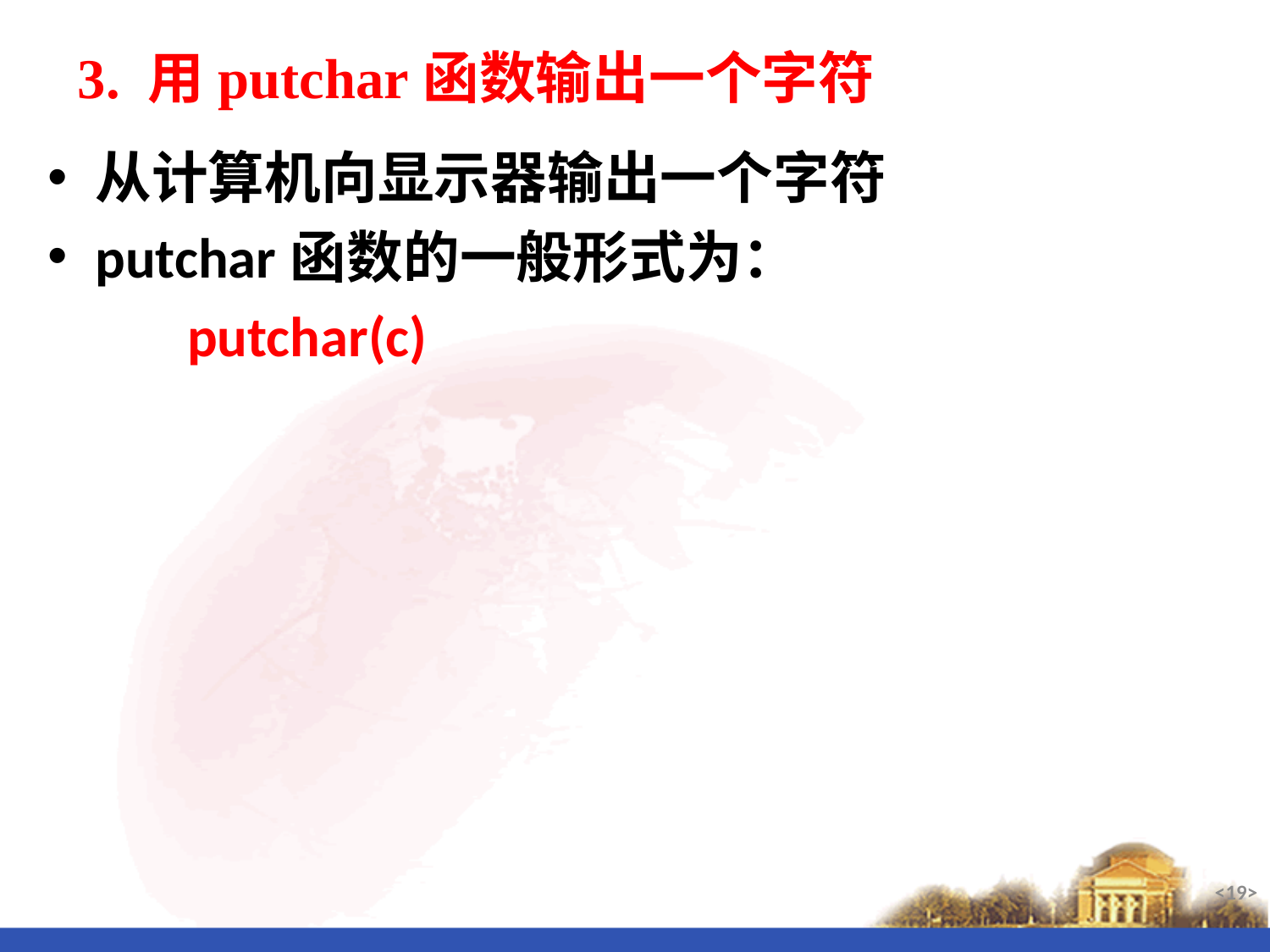

# 3. 用putchar函数输出一个字符
从计算机向显示器输出一个字符
putchar函数的一般形式为：
           putchar(c)

<19>